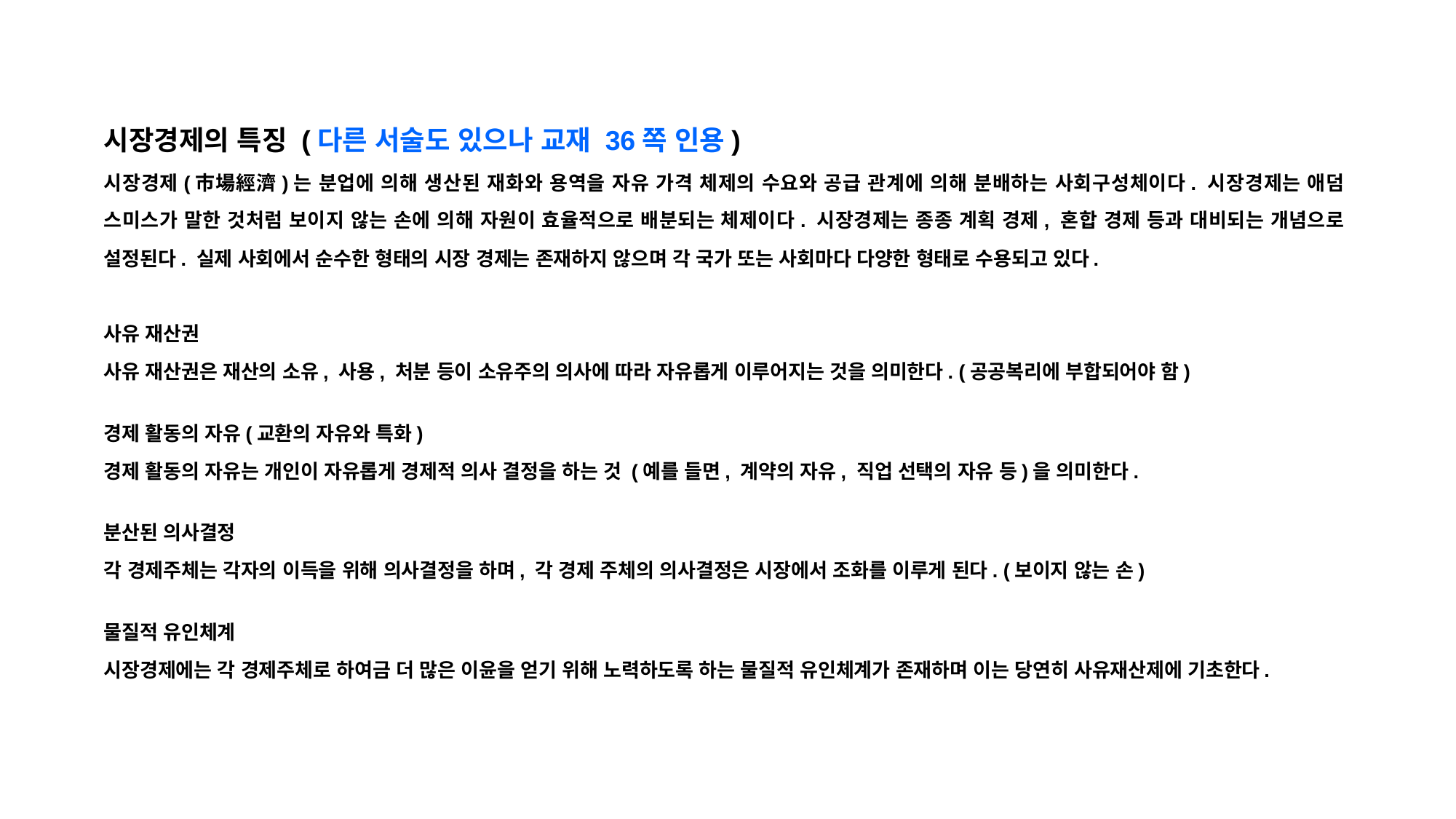

시장경제의 특징 (다른 서술도 있으나 교재 36쪽 인용)
시장경제(市場經濟)는 분업에 의해 생산된 재화와 용역을 자유 가격 체제의 수요와 공급 관계에 의해 분배하는 사회구성체이다. 시장경제는 애덤 스미스가 말한 것처럼 보이지 않는 손에 의해 자원이 효율적으로 배분되는 체제이다. 시장경제는 종종 계획 경제, 혼합 경제 등과 대비되는 개념으로 설정된다. 실제 사회에서 순수한 형태의 시장 경제는 존재하지 않으며 각 국가 또는 사회마다 다양한 형태로 수용되고 있다.

사유 재산권
사유 재산권은 재산의 소유, 사용, 처분 등이 소유주의 의사에 따라 자유롭게 이루어지는 것을 의미한다. (공공복리에 부합되어야 함)

경제 활동의 자유(교환의 자유와 특화)
경제 활동의 자유는 개인이 자유롭게 경제적 의사 결정을 하는 것 (예를 들면, 계약의 자유, 직업 선택의 자유 등)을 의미한다.

분산된 의사결정
각 경제주체는 각자의 이득을 위해 의사결정을 하며, 각 경제 주체의 의사결정은 시장에서 조화를 이루게 된다. (보이지 않는 손)

물질적 유인체계
시장경제에는 각 경제주체로 하여금 더 많은 이윤을 얻기 위해 노력하도록 하는 물질적 유인체계가 존재하며 이는 당연히 사유재산제에 기초한다.